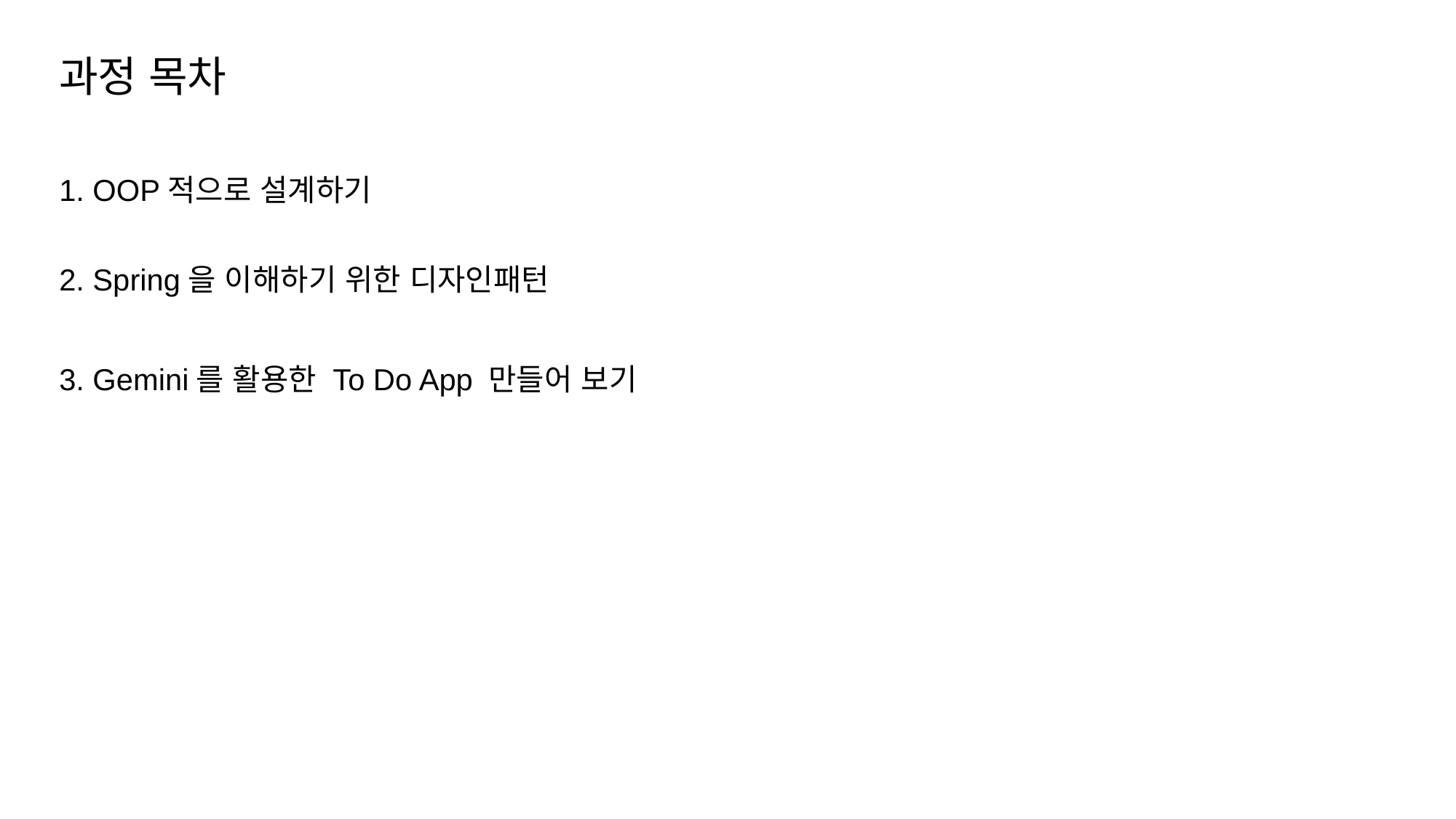

과정 목차
1. OOP적으로 설계하기
2. Spring을 이해하기 위한 디자인패턴
3. Gemini를 활용한 To Do App 만들어 보기